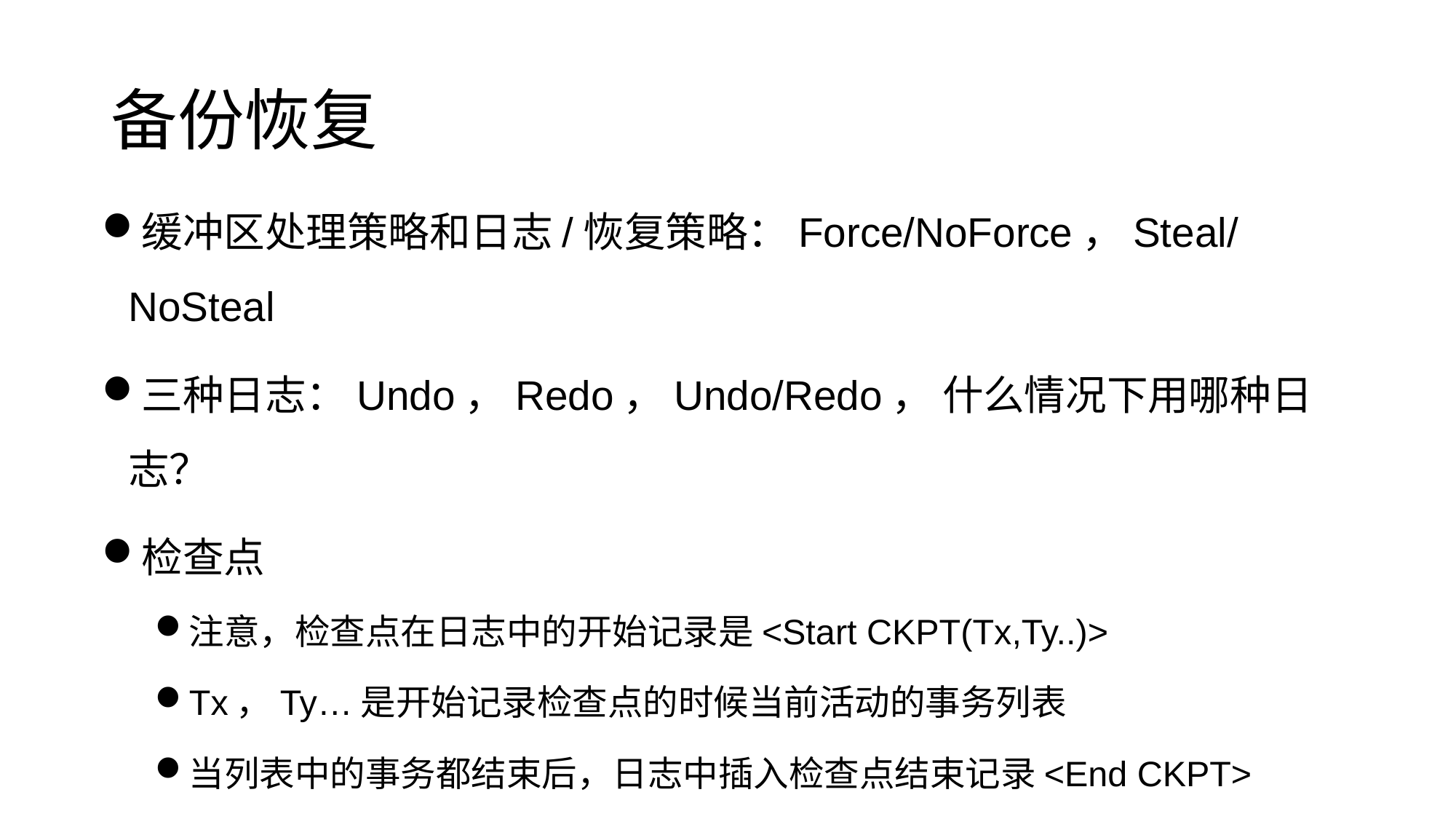

# 备份恢复
缓冲区处理策略和日志/恢复策略：Force/NoForce，Steal/NoSteal
三种日志：Undo，Redo，Undo/Redo， 什么情况下用哪种日志？
检查点
注意，检查点在日志中的开始记录是<Start CKPT(Tx,Ty..)>
Tx，Ty…是开始记录检查点的时候当前活动的事务列表
当列表中的事务都结束后，日志中插入检查点结束记录<End CKPT>